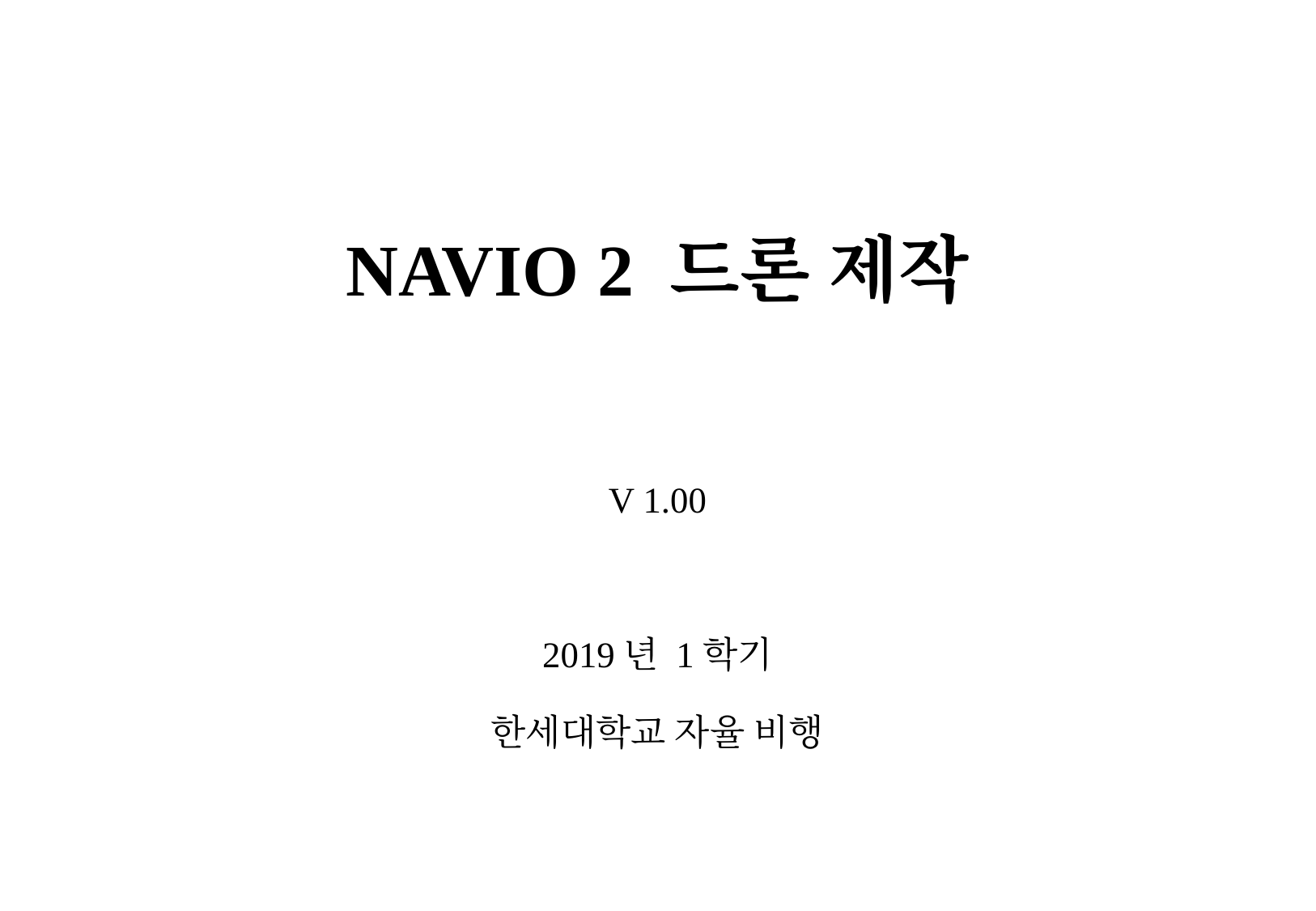

# NAVIO 2 드론 제작
V 1.00

2019년 1학기
한세대학교 자율 비행